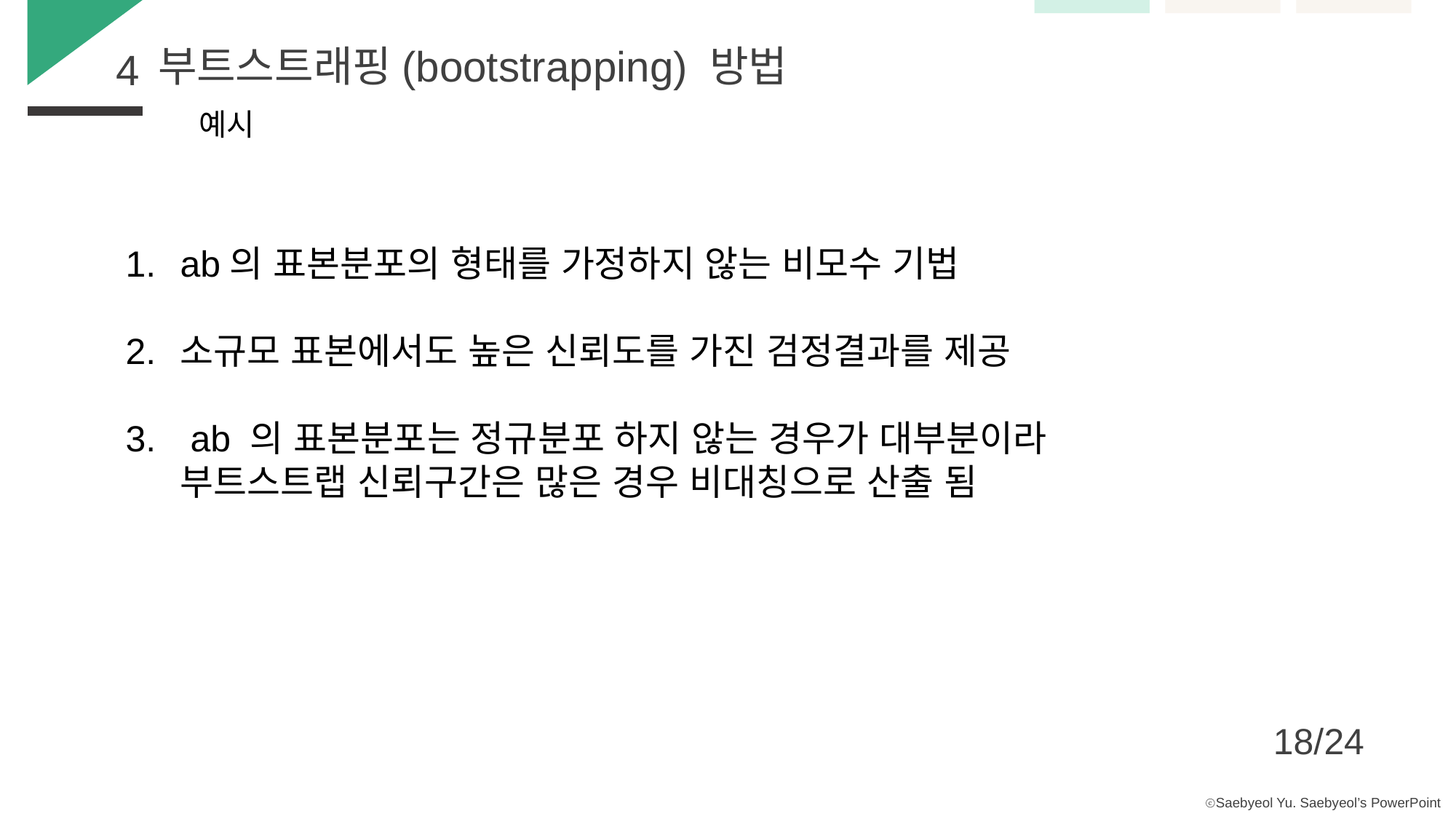

부트스트래핑(bootstrapping) 방법
4
예시
ab의 표본분포의 형태를 가정하지 않는 비모수 기법

소규모 표본에서도 높은 신뢰도를 가진 검정결과를 제공

 ab 의 표본분포는 정규분포 하지 않는 경우가 대부분이라 부트스트랩 신뢰구간은 많은 경우 비대칭으로 산출 됨
18/24